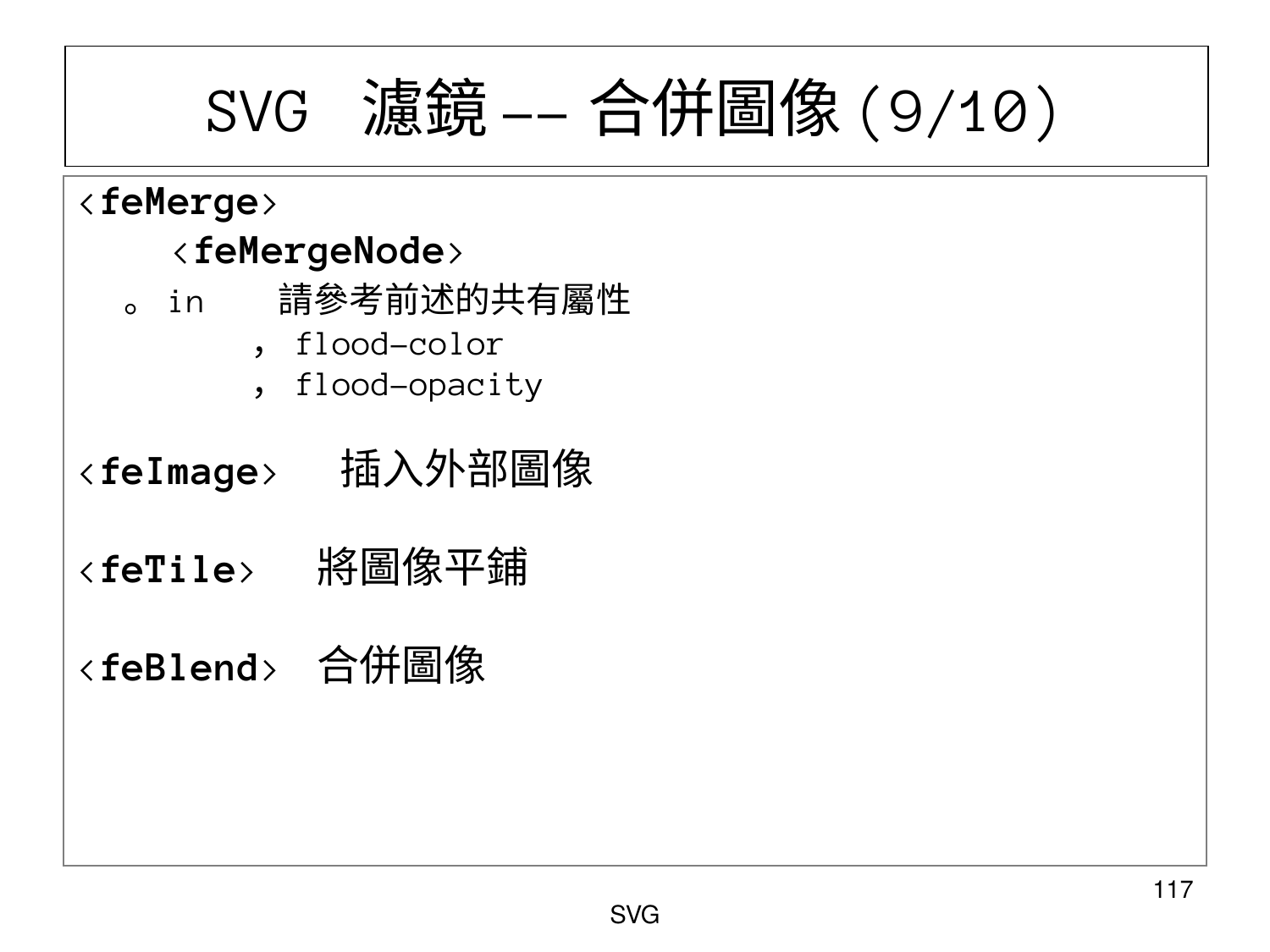

# SVG 濾鏡--合併圖像(9/10)
<feMerge>
	  <feMergeNode>
	。in	 請參考前述的共有屬性
		，flood-color
		，flood-opacity

<feImage>  插入外部圖像

<feTile>  將圖像平鋪

<feBlend> 合併圖像

117
SVG